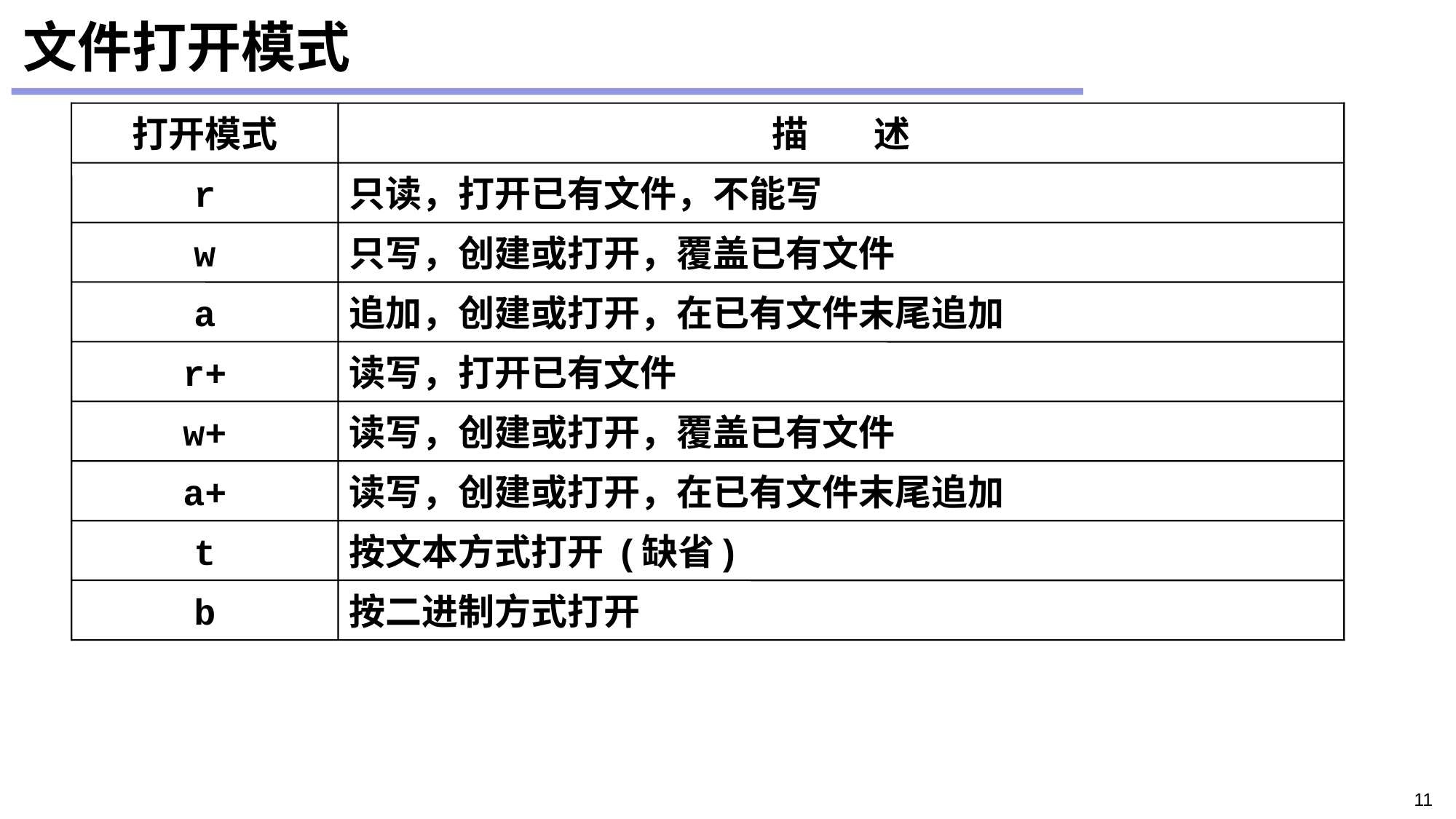

# 文件打开模式
打开模式

描        述

r

只读，打开已有文件，不能写
w

只写，创建或打开，覆盖已有文件
a

追加，创建或打开，在已有文件末尾追加
r+

读写，打开已有文件
w+

读写，创建或打开，覆盖已有文件
a+

读写，创建或打开，在已有文件末尾追加
t

按文本方式打开 (缺省)
b

按二进制方式打开

11